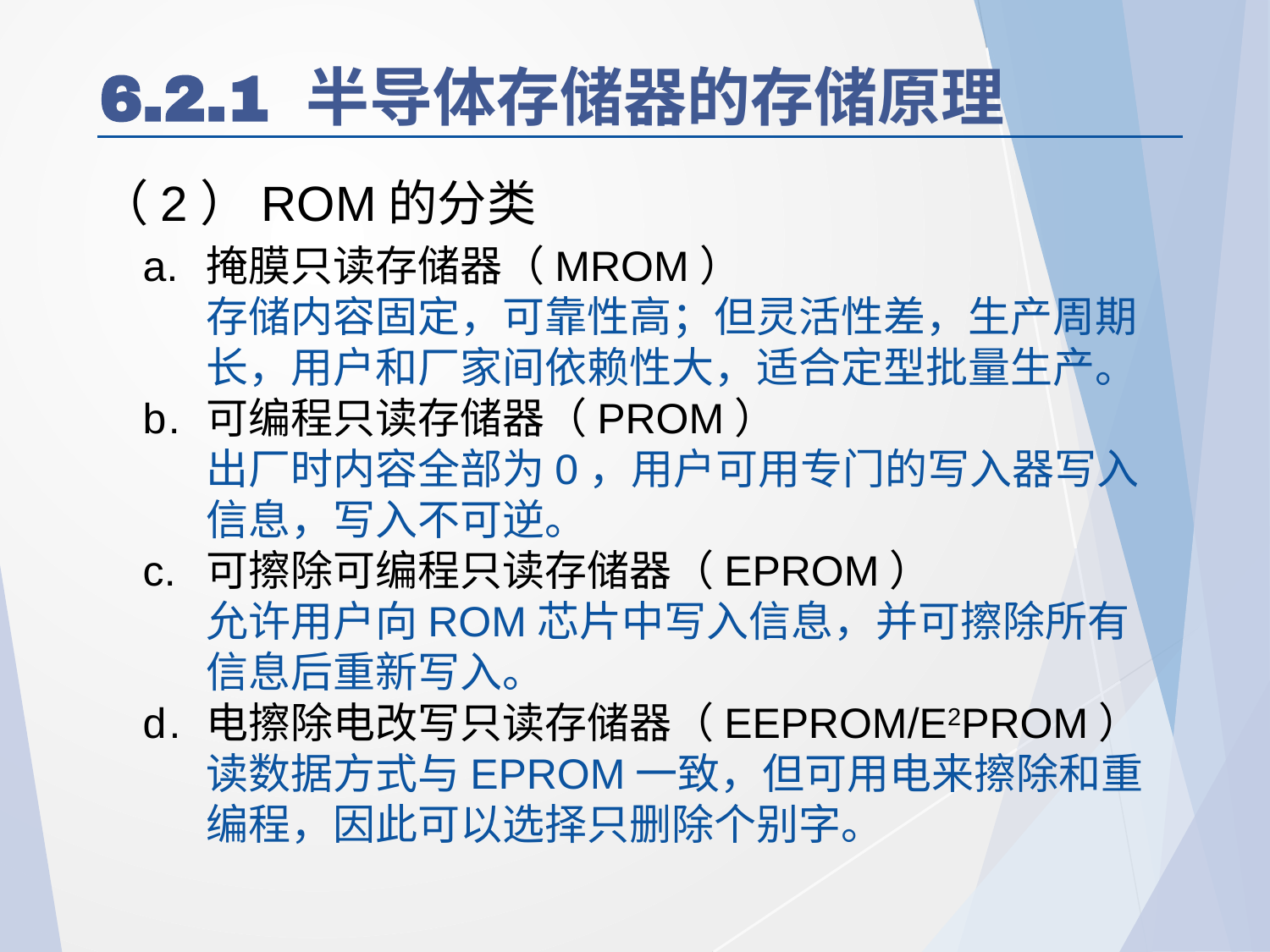

# 6.2.1 半导体存储器的存储原理
（2）ROM的分类
掩膜只读存储器（MROM）
存储内容固定，可靠性高；但灵活性差，生产周期长，用户和厂家间依赖性大，适合定型批量生产。
可编程只读存储器（PROM）
出厂时内容全部为0，用户可用专门的写入器写入信息，写入不可逆。
可擦除可编程只读存储器（EPROM）
允许用户向ROM芯片中写入信息，并可擦除所有信息后重新写入。
电擦除电改写只读存储器（EEPROM/E2PROM）
读数据方式与EPROM一致，但可用电来擦除和重编程，因此可以选择只删除个别字。